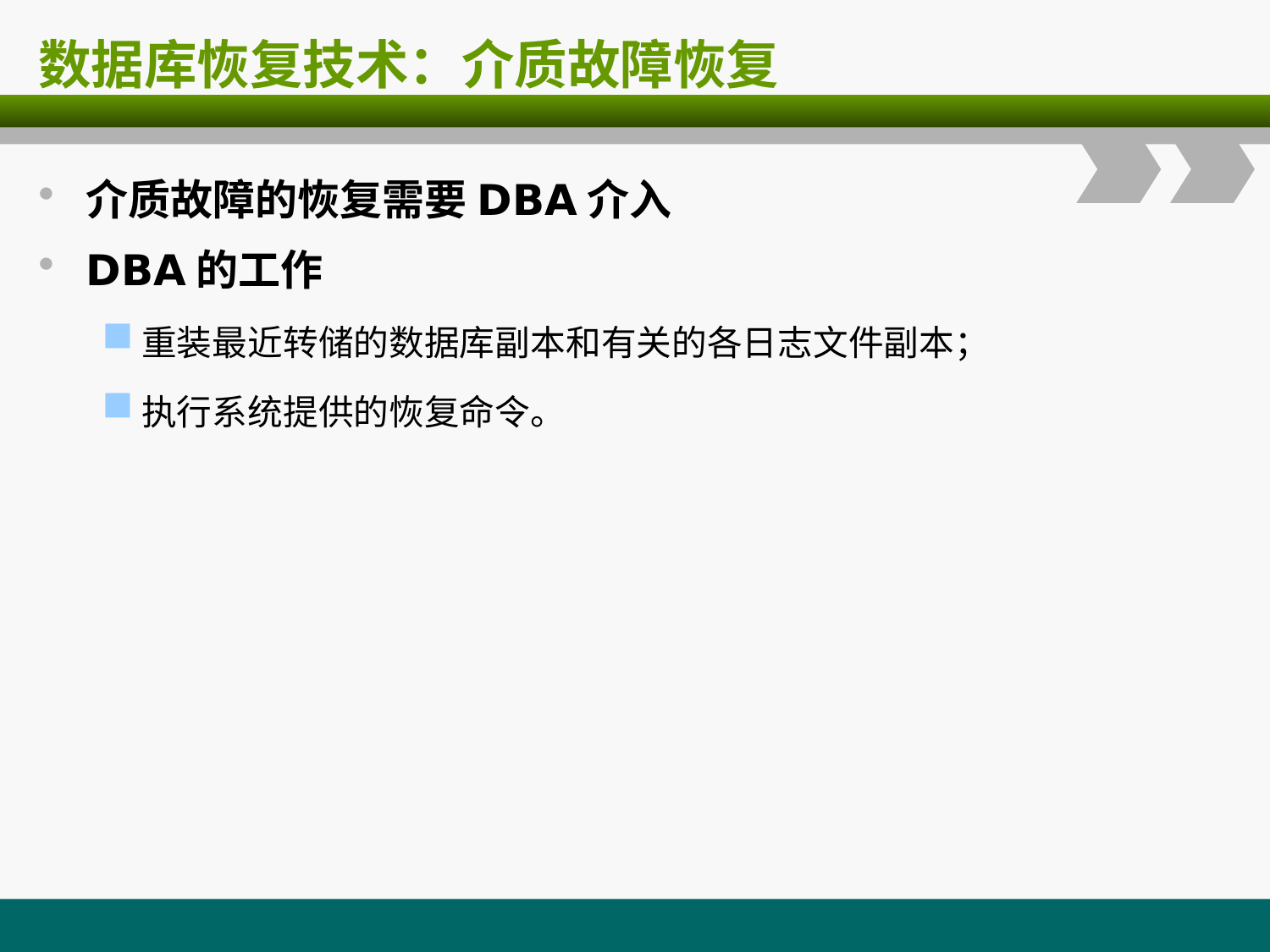

# 数据库恢复技术：介质故障恢复
介质故障的恢复需要DBA介入
DBA的工作
重装最近转储的数据库副本和有关的各日志文件副本；
执行系统提供的恢复命令。